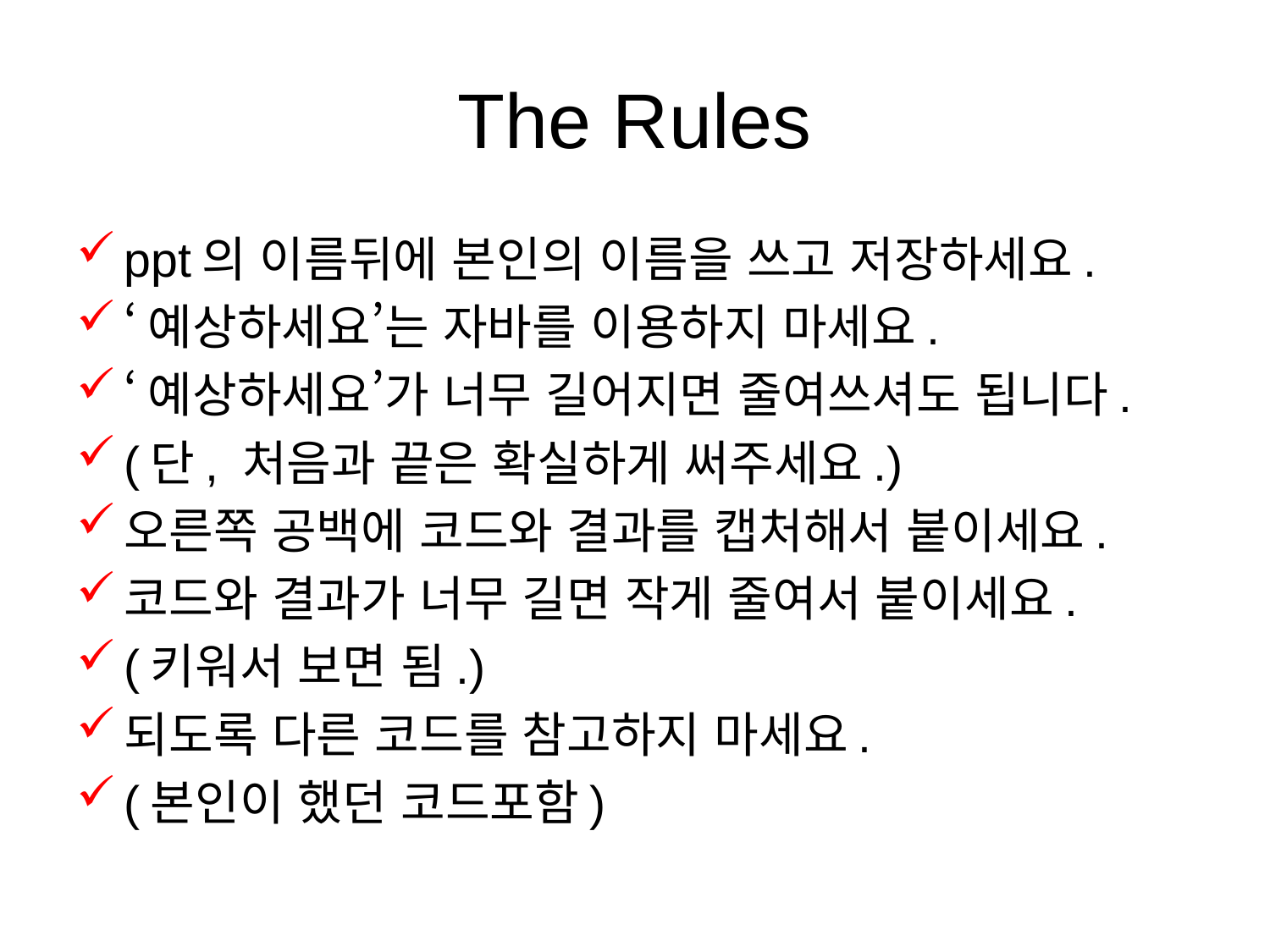

# The Rules
ppt의 이름뒤에 본인의 이름을 쓰고 저장하세요.
‘예상하세요’는 자바를 이용하지 마세요.
‘예상하세요’가 너무 길어지면 줄여쓰셔도 됩니다.
(단, 처음과 끝은 확실하게 써주세요.)
오른쪽 공백에 코드와 결과를 캡처해서 붙이세요.
코드와 결과가 너무 길면 작게 줄여서 붙이세요.
(키워서 보면 됨.)
되도록 다른 코드를 참고하지 마세요.
(본인이 했던 코드포함)